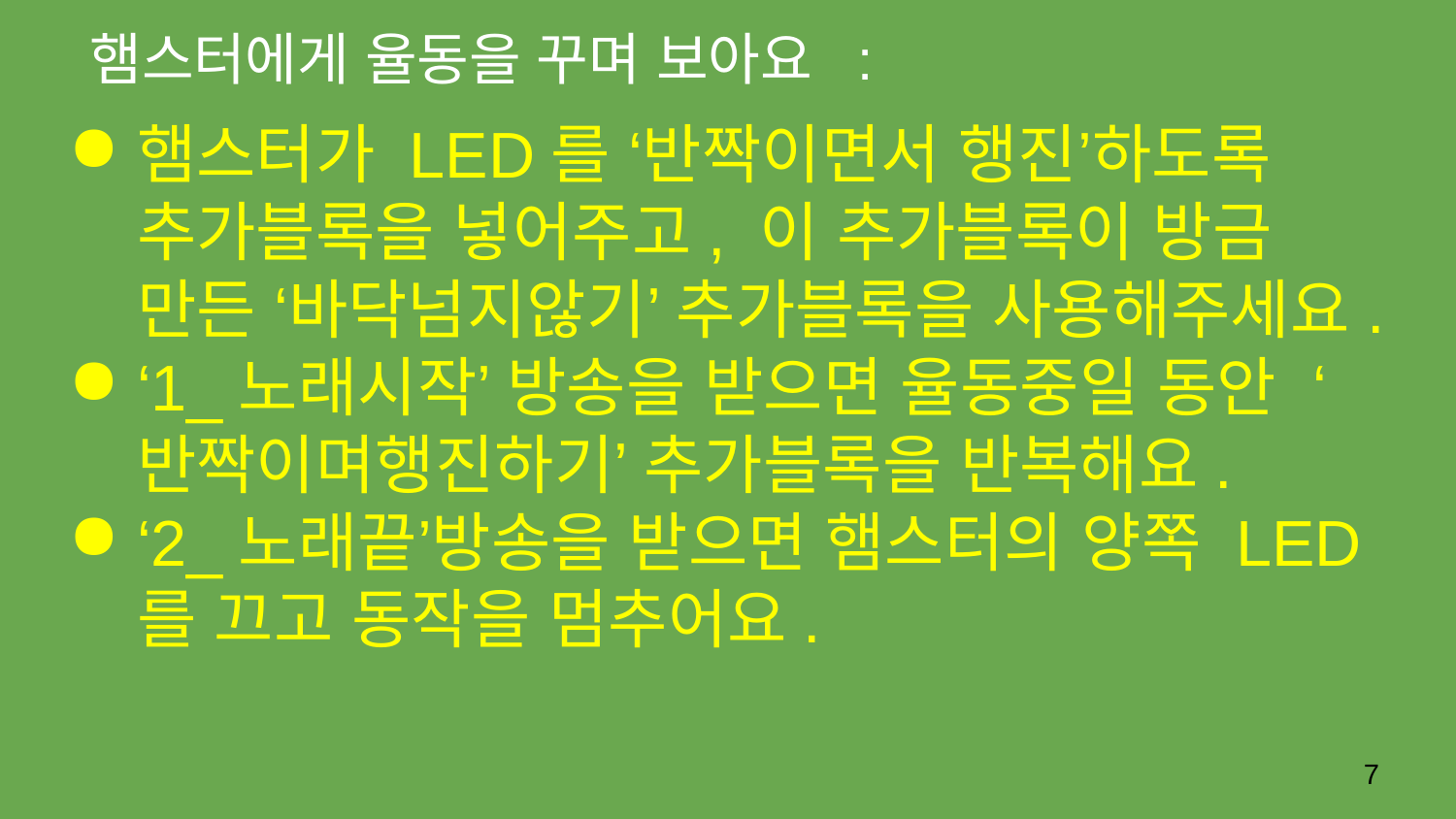

# 햄스터에게 율동을 꾸며 보아요  :
햄스터가 LED를 ‘반짝이면서 행진’하도록 추가블록을 넣어주고, 이 추가블록이 방금 만든 ‘바닥넘지않기’ 추가블록을 사용해주세요.
‘1_노래시작’ 방송을 받으면 율동중일 동안  ‘반짝이며행진하기’ 추가블록을 반복해요.
‘2_노래끝’방송을 받으면 햄스터의 양쪽 LED를 끄고 동작을 멈추어요.
7